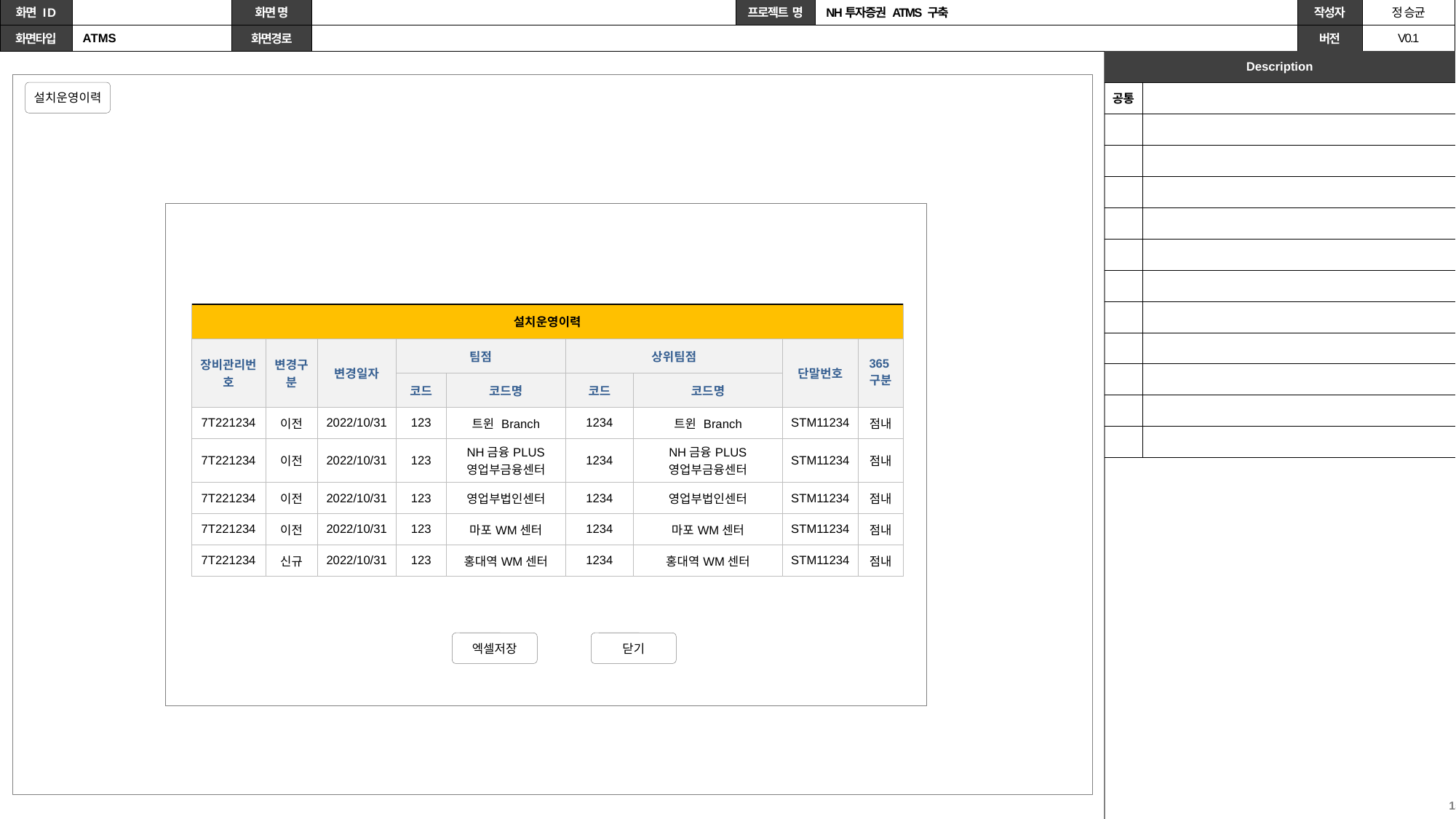

| Description |  |
| --- | --- |
| 공통 |  |
|  |  |
|  |  |
|  |  |
|  |  |
|  |  |
|  |  |
|  |  |
|  |  |
|  |  |
|  |  |
|  |  |
설치운영이력

| 설치운영이력 |  |  |  |  |  |  |  |  |
| --- | --- | --- | --- | --- | --- | --- | --- | --- |
| 장비관리번호 | 변경구분 | 변경일자 | 팀점 |  | 상위팀점 |  | 단말번호 | 365구분 |
|  |  |  | 코드 | 코드명 | 코드 | 코드명 |  |  |
| 7T221234 | 이전 | 2022/10/31 | 123 | 트윈 Branch | 1234 | 트윈 Branch | STM11234 | 점내 |
| 7T221234 | 이전 | 2022/10/31 | 123 | NH금융PLUS 영업부금융센터 | 1234 | NH금융PLUS 영업부금융센터 | STM11234 | 점내 |
| 7T221234 | 이전 | 2022/10/31 | 123 | 영업부법인센터 | 1234 | 영업부법인센터 | STM11234 | 점내 |
| 7T221234 | 이전 | 2022/10/31 | 123 | 마포WM센터 | 1234 | 마포WM센터 | STM11234 | 점내 |
| 7T221234 | 신규 | 2022/10/31 | 123 | 홍대역WM센터 | 1234 | 홍대역WM센터 | STM11234 | 점내 |
엑셀저장
닫기